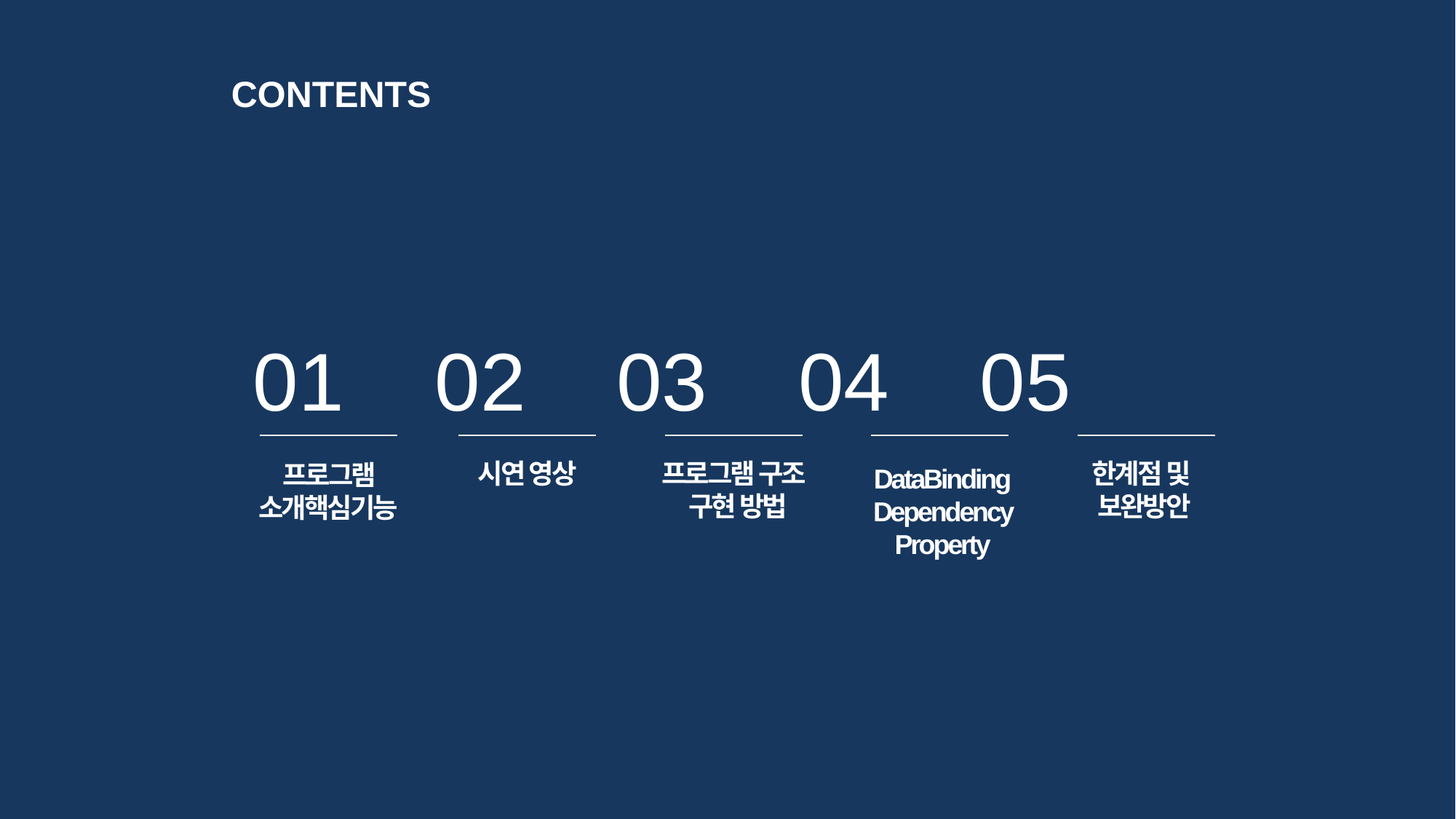

CONTENTS
01    02    03    04    05
시연 영상
프로그램 구조
구현 방법
한계점 및
보완방안
프로그램 소개핵심기능
DataBinding
Dependency Property